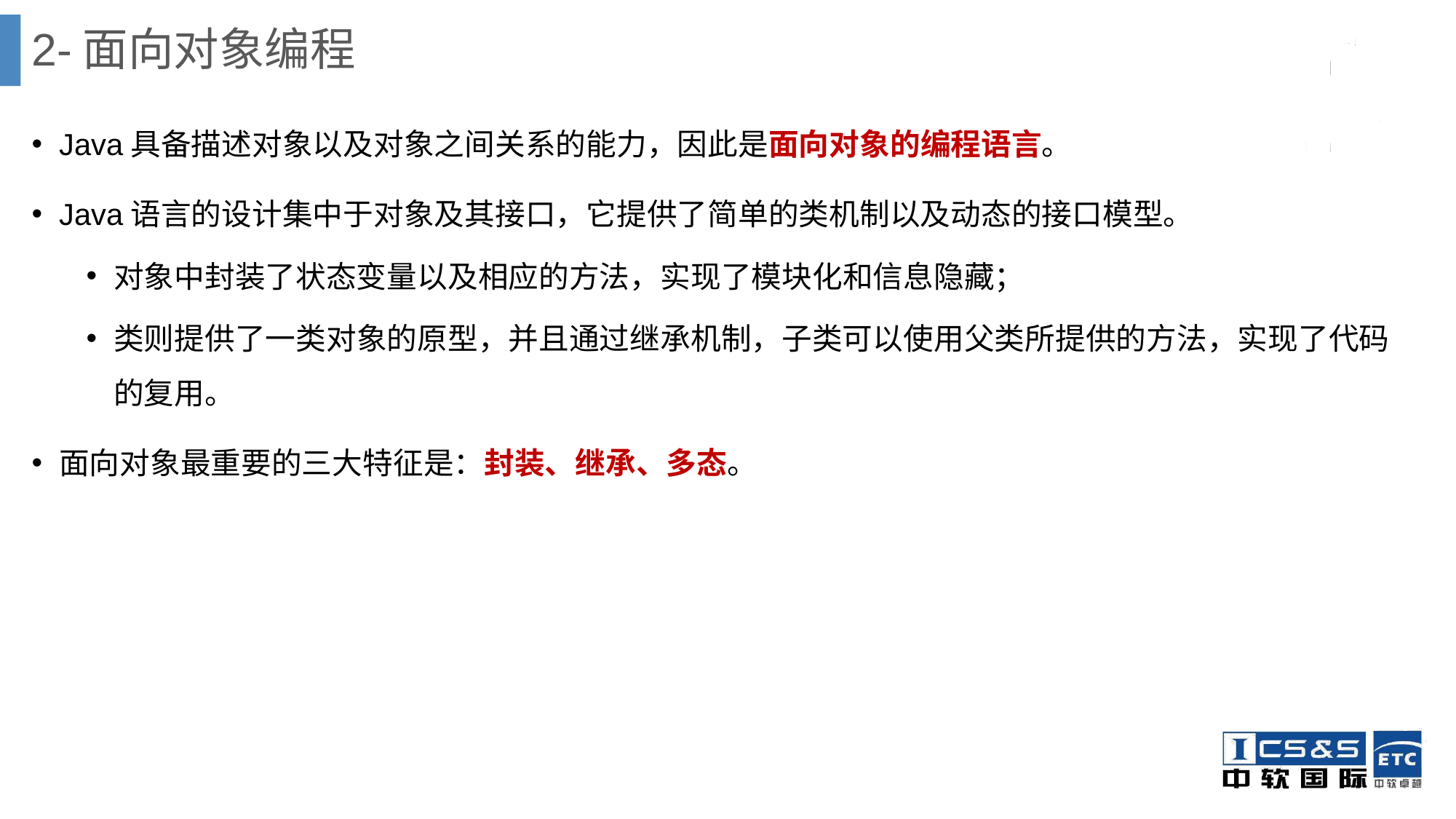

# 2-面向对象编程
Java具备描述对象以及对象之间关系的能力，因此是面向对象的编程语言。
Java语言的设计集中于对象及其接口，它提供了简单的类机制以及动态的接口模型。
对象中封装了状态变量以及相应的方法，实现了模块化和信息隐藏；
类则提供了一类对象的原型，并且通过继承机制，子类可以使用父类所提供的方法，实现了代码的复用。
面向对象最重要的三大特征是：封装、继承、多态。